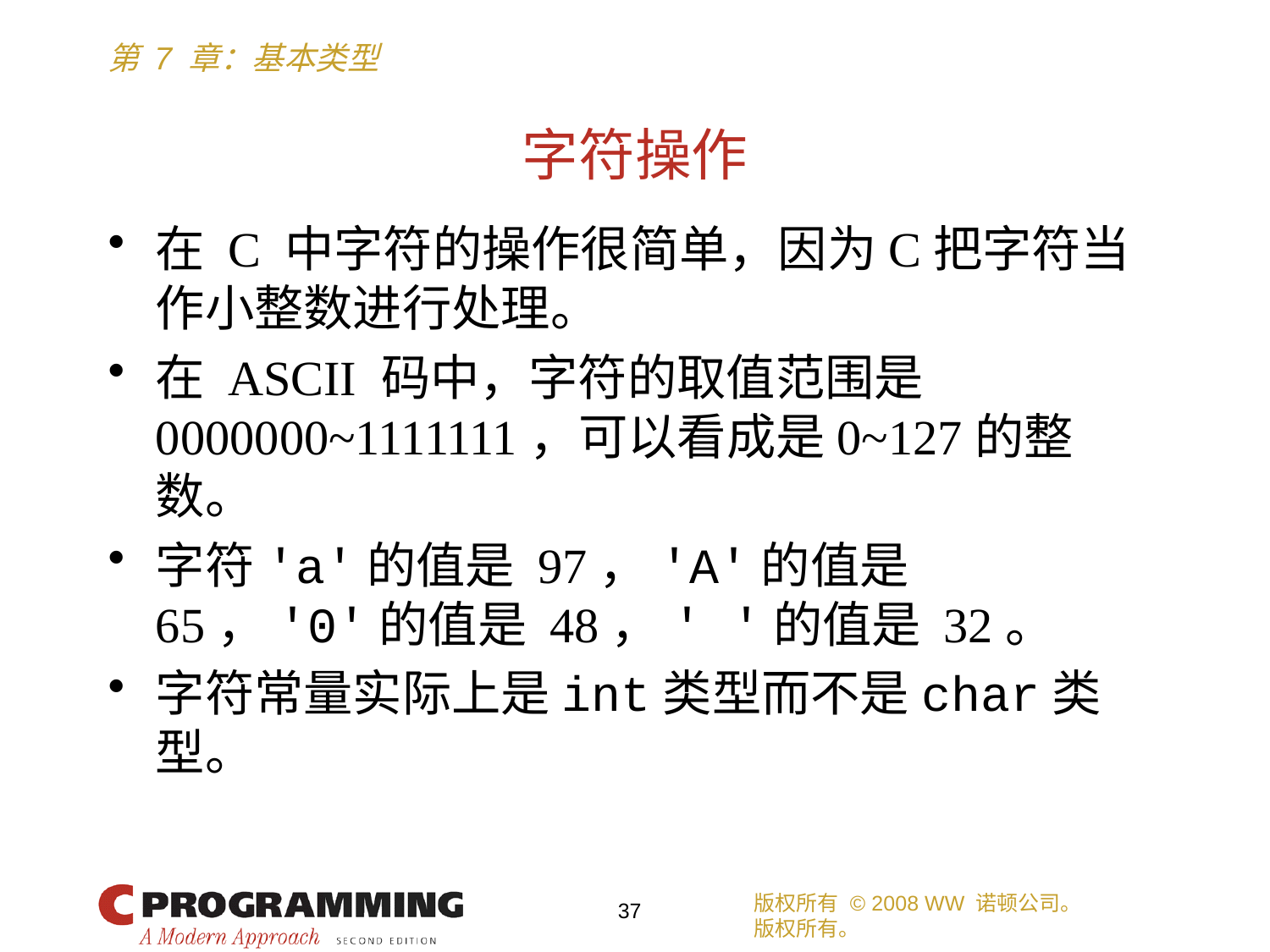

# 字符操作
在 C 中字符的操作很简单，因为C把字符当作小整数进行处理。
在 ASCII 码中，字符的取值范围是 0000000~1111111，可以看成是0~127的整数。
字符'a'的值是 97，'A'的值是 65，'0'的值是 48，' '的值是 32。
字符常量实际上是int类型而不是char类型。
版权所有 © 2008 WW 诺顿公司。
版权所有。
37